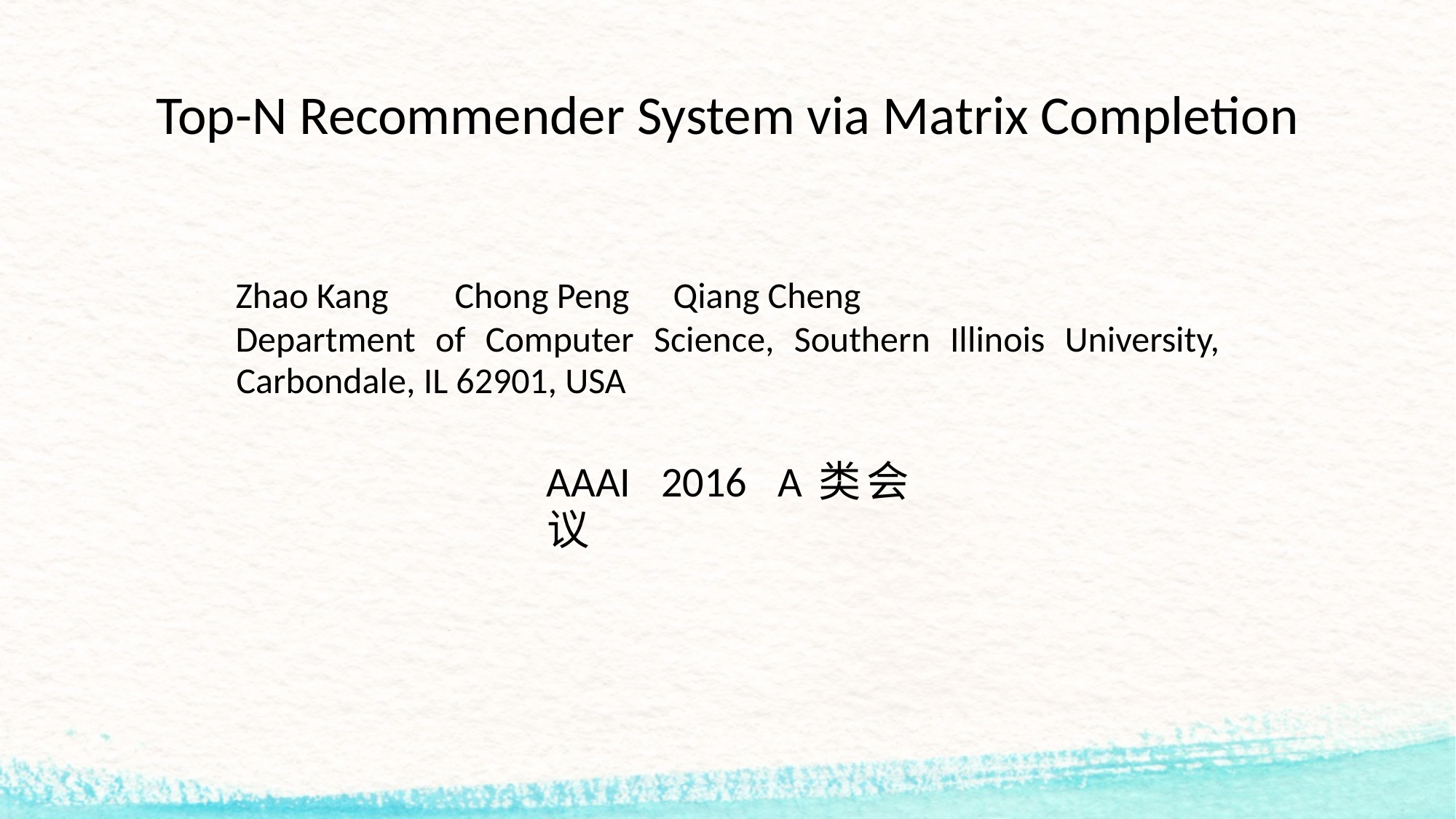

Top-N Recommender System via Matrix Completion
Zhao Kang	Chong Peng	Qiang Cheng
Department of Computer Science, Southern Illinois University, Carbondale, IL 62901, USA
AAAI  2016  A类会议